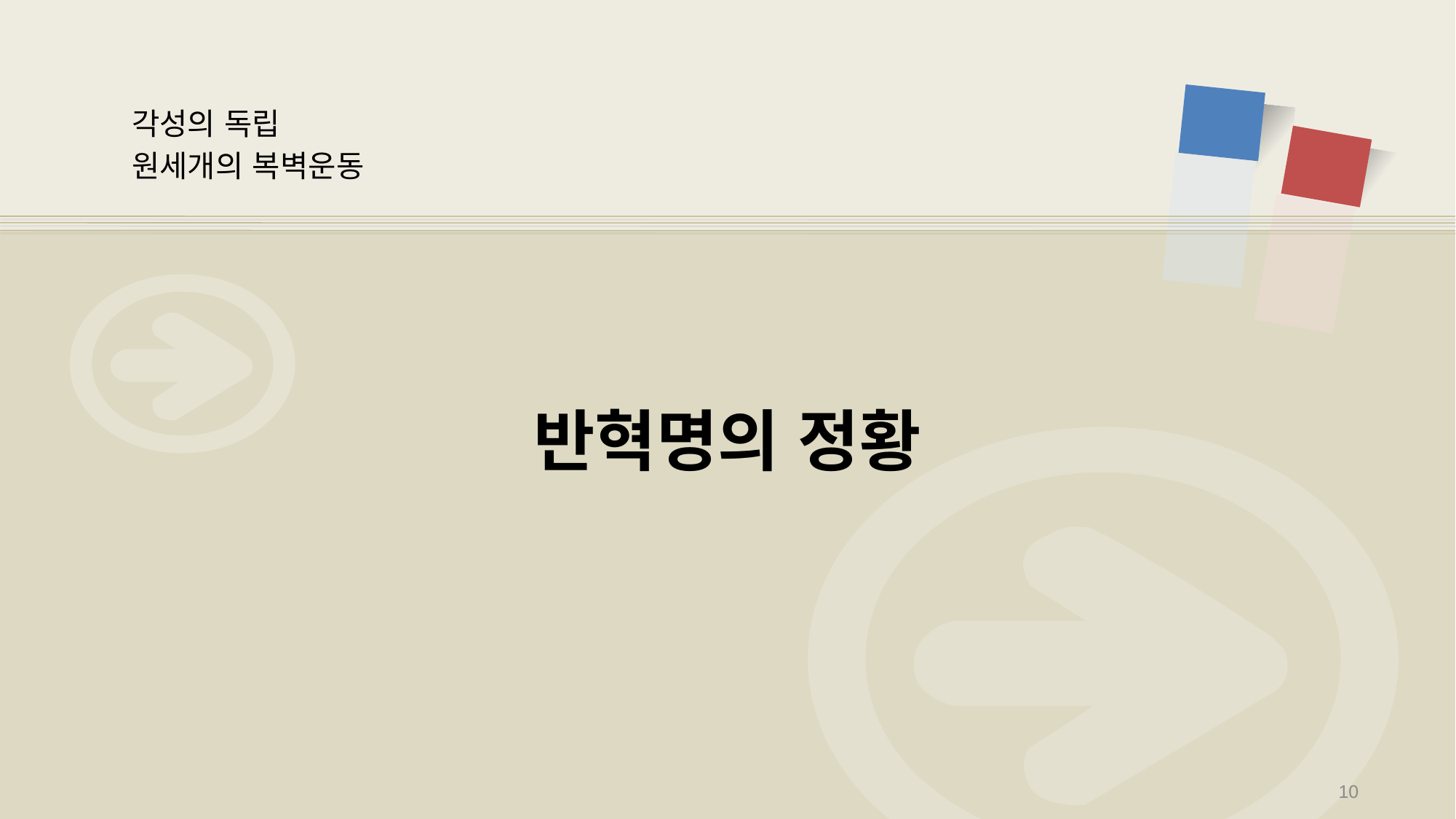

각성의 독립
원세개의 복벽운동
# 반혁명의 정황
10